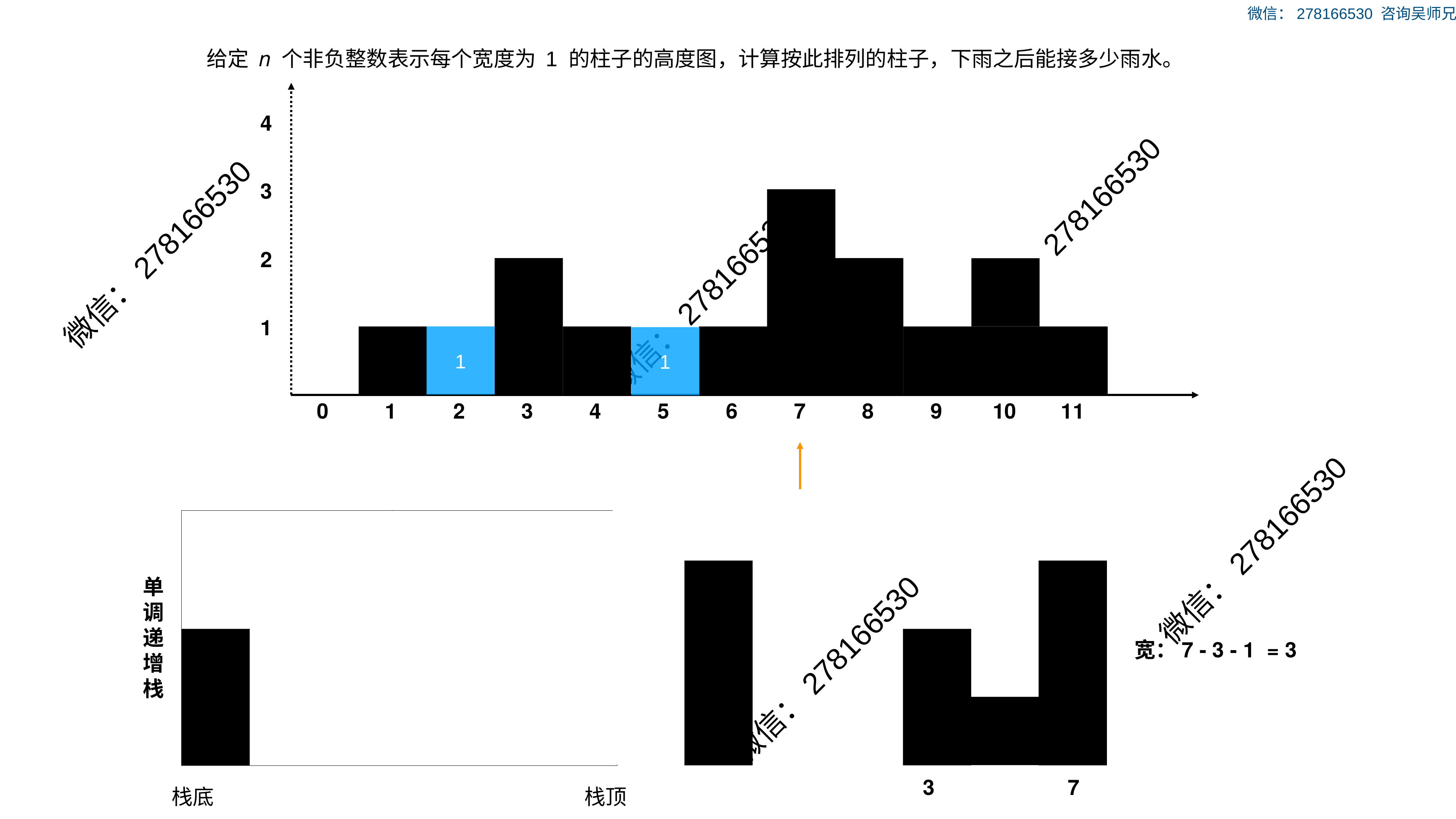

给定 n 个非负整数表示每个宽度为 1 的柱子的高度图，计算按此排列的柱子，下雨之后能接多少雨水。

4
3

2

1
1

1

0
1
2
3
4
5
6
7
8
9
10
11

单
调
递
增
栈

宽：7 - 3 - 1  = 3

3
7
栈底
栈顶